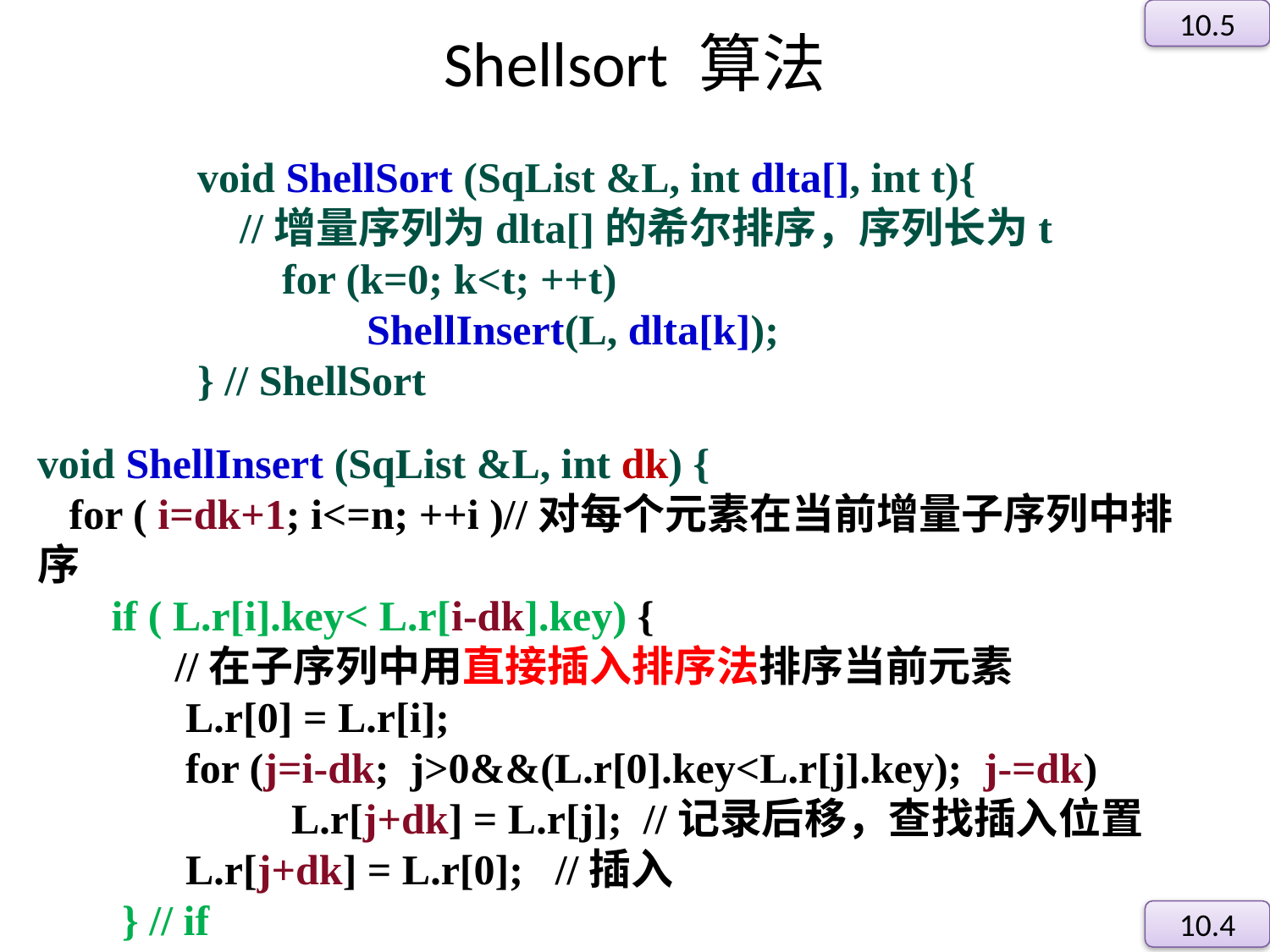

10.5
# Shellsort 算法
void ShellSort (SqList &L, int dlta[], int t){
    //增量序列为dlta[]的希尔排序，序列长为t
        for (k=0; k<t; ++t)
                ShellInsert(L, dlta[k]);
} // ShellSort
void ShellInsert (SqList &L, int dk) {
   for ( i=dk+1; i<=n; ++i )//对每个元素在当前增量子序列中排序
       if ( L.r[i].key< L.r[i-dk].key) {
	 //在子序列中用直接插入排序法排序当前元素
              L.r[0] = L.r[i];
              for (j=i-dk;  j>0&&(L.r[0].key<L.r[j].key);  j-=dk)
                        L.r[j+dk] = L.r[j];  //记录后移，查找插入位置
              L.r[j+dk] = L.r[0];   //插入
        } // if
} // ShellInsert
10.4